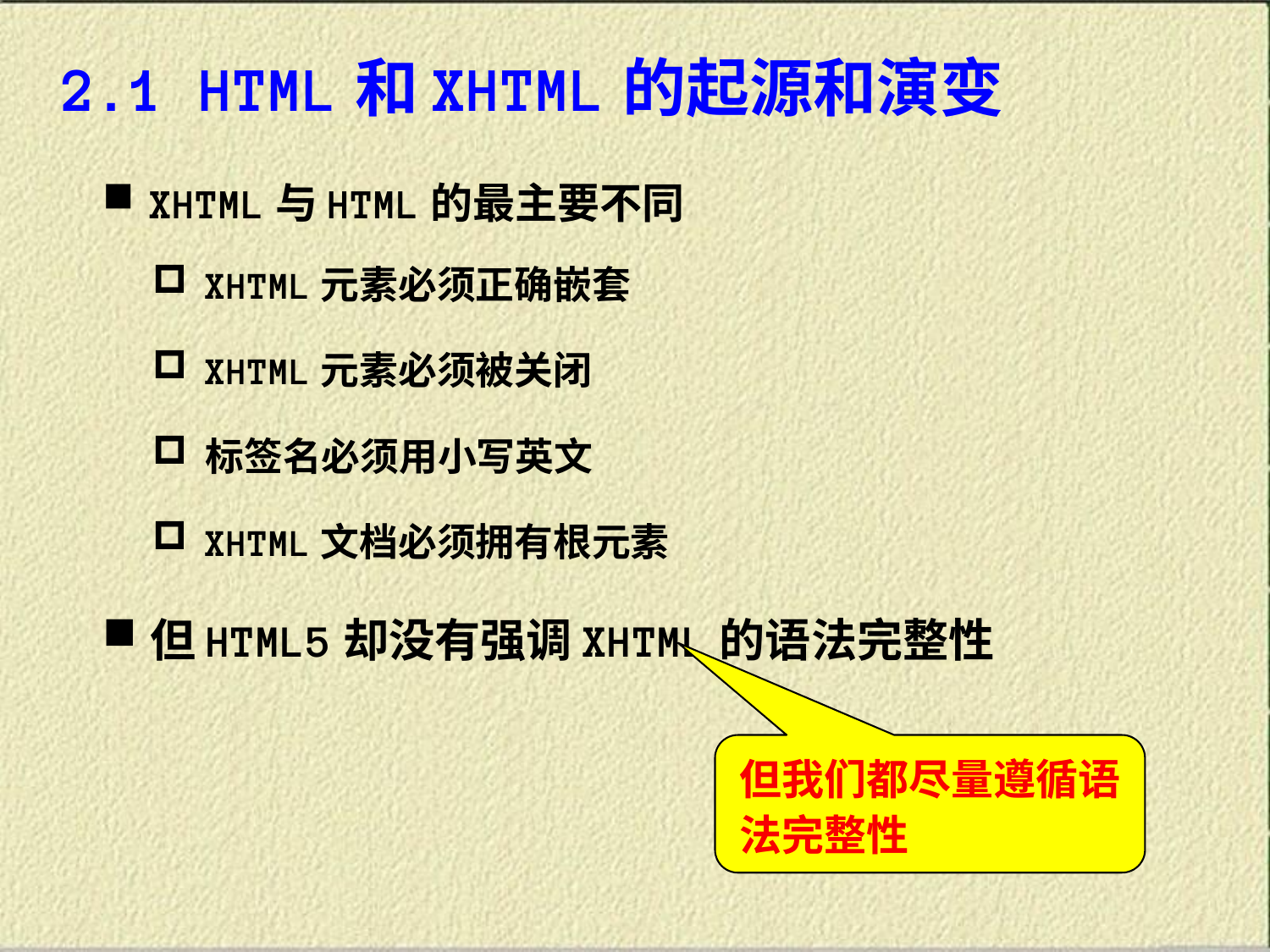

2.1 HTML和XHTML的起源和演变
XHTML与HTML的最主要不同
XHTML元素必须正确嵌套
XHTML元素必须被关闭
标签名必须用小写英文
XHTML文档必须拥有根元素
但HTML5却没有强调XHTML的语法完整性
但我们都尽量遵循语法完整性